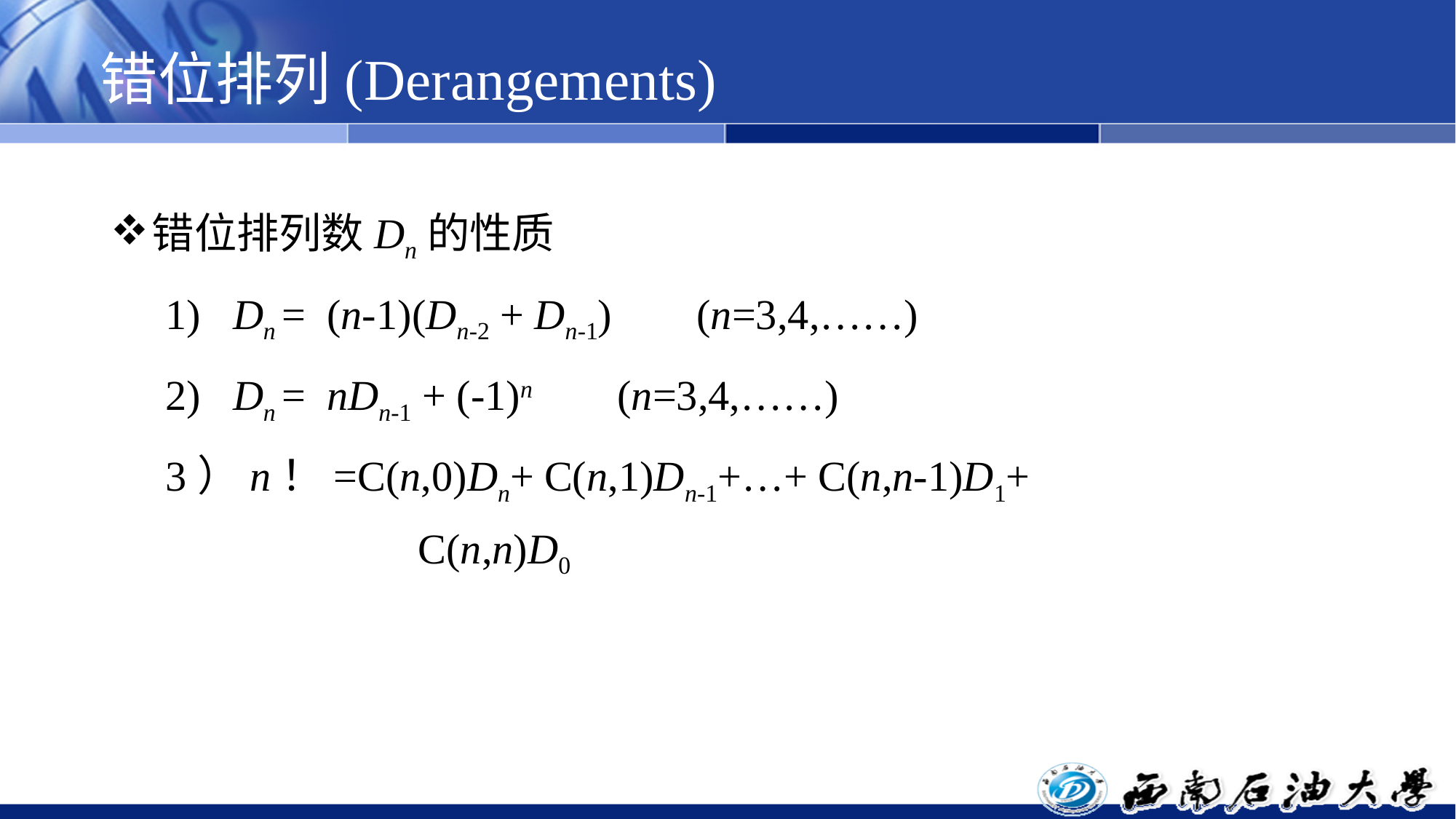

# 错位排列(Derangements)
错位排列数Dn的性质
1)   Dn =  (n-1)(Dn-2 + Dn-1)        (n=3,4,……)
2)   Dn =  nDn-1 + (-1)n        (n=3,4,……)
3）n！=C(n,0)Dn+ C(n,1)Dn-1+…+ C(n,n-1)D1+           		C(n,n)D0